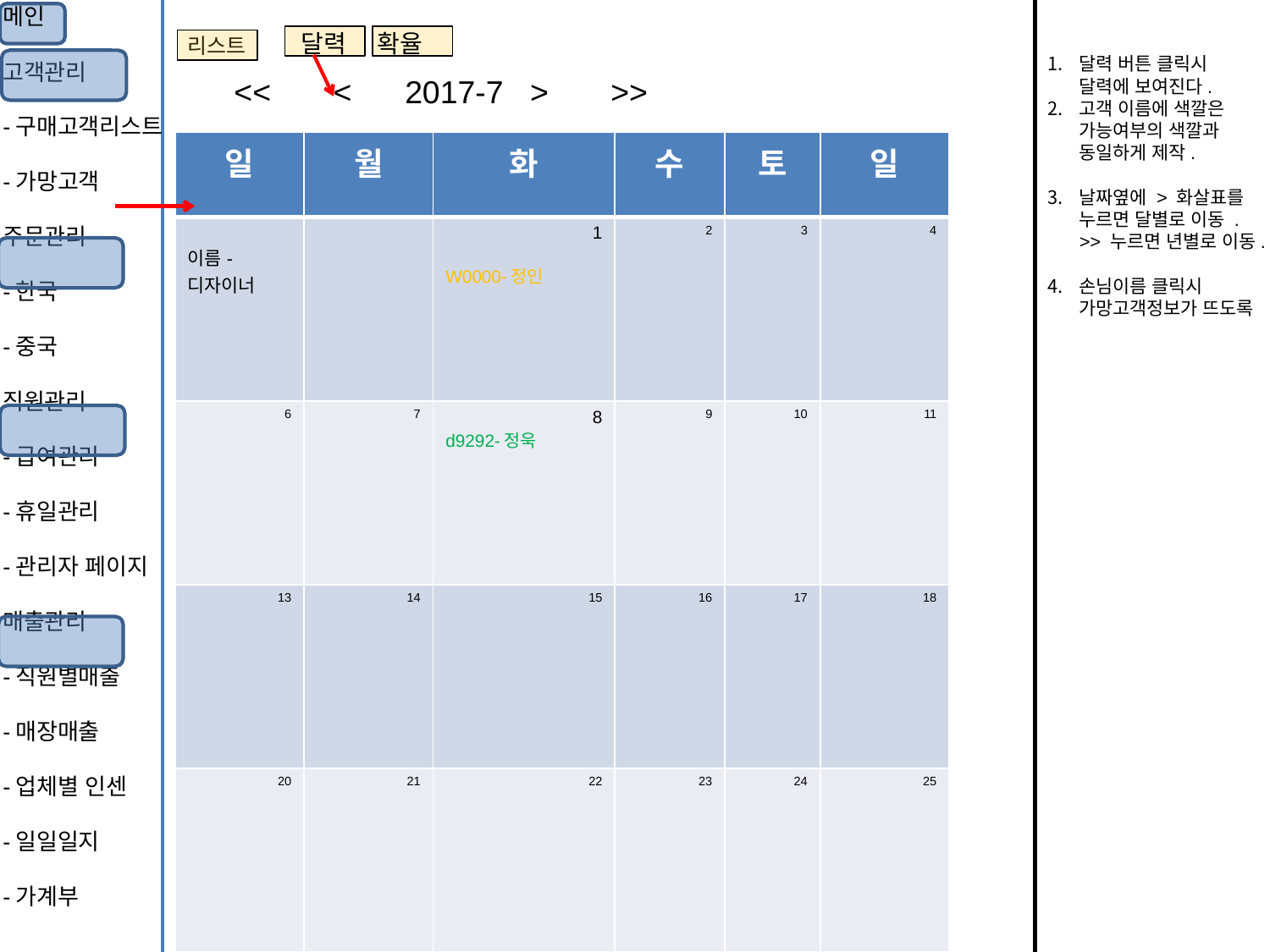

메인

고객관리

-구매고객리스트

-가망고객

주문관리

-한국

-중국

직원관리

-급여관리

-휴일관리

-관리자 페이지

매출관리

-직원별매출

-매장매출

-업체별 인센

-일일일지

-가계부

달력
확율
리스트

달력 버튼 클릭시 달력에 보여진다.
고객 이름에 색깔은 가능여부의 색깔과 동일하게 제작.

날짜옆에 > 화살표를 누르면 달별로 이동 . >> 누르면 년별로 이동.

손님이름 클릭시 가망고객정보가 뜨도록
   <<       <      2017-7   >       >>
| 일 | 월 | 화 | 수 | 토 | 일 |
| --- | --- | --- | --- | --- | --- |
| 이름-디자이너 |  | 1 W0000-정인 | 2 | 3 | 4 |
| 6 | 7 | 8 d9292-정욱 | 9 | 10 | 11 |
| 13 | 14 | 15 | 16 | 17 | 18 |
| 20 | 21 | 22 | 23 | 24 | 25 |